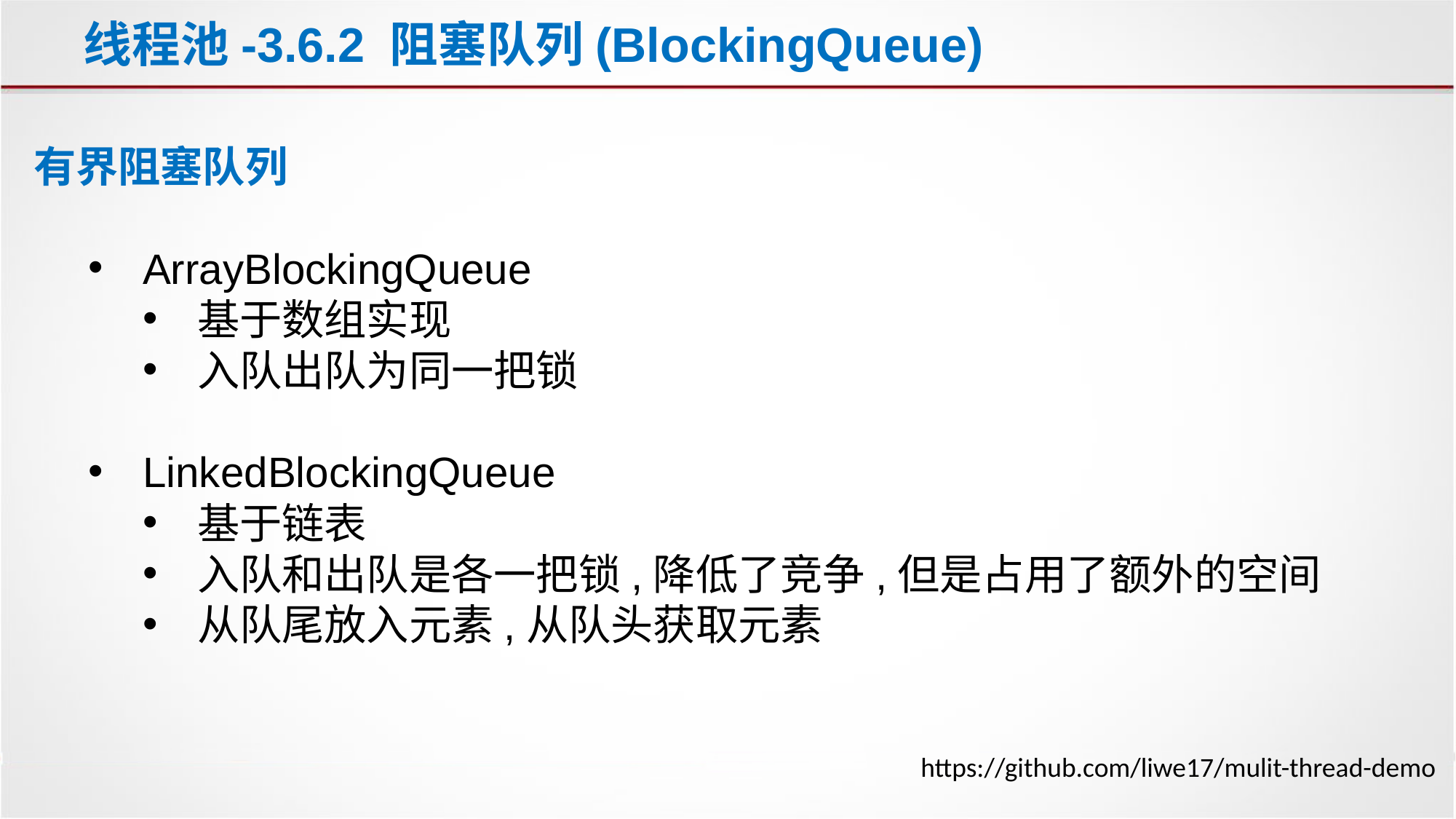

# 线程池-3.6.2 阻塞队列(BlockingQueue)
有界阻塞队列

ArrayBlockingQueue
基于数组实现
入队出队为同一把锁

LinkedBlockingQueue
基于链表
入队和出队是各一把锁,降低了竞争,但是占用了额外的空间
从队尾放入元素,从队头获取元素